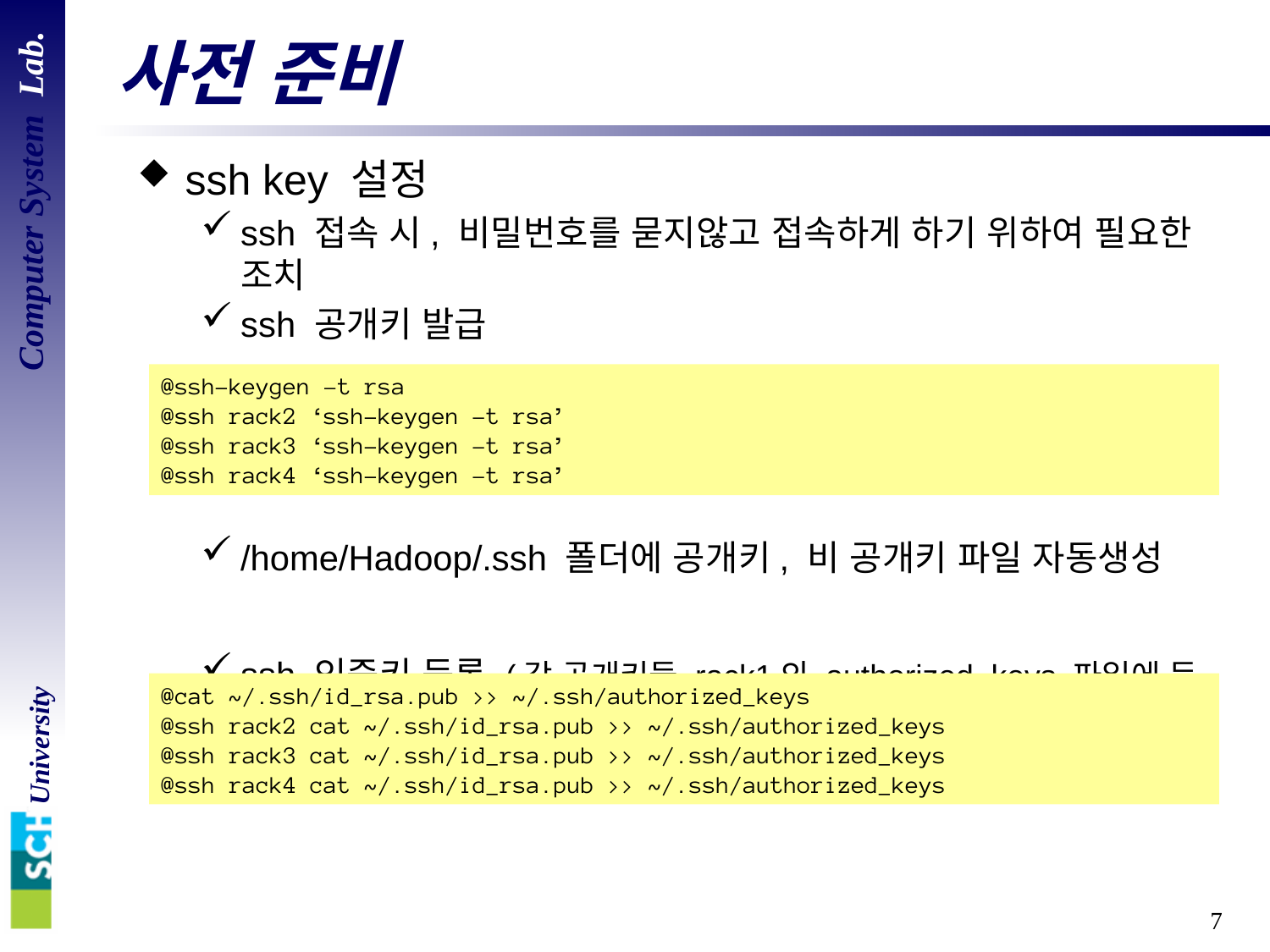

# 사전 준비
ssh key 설정
ssh 접속 시, 비밀번호를 묻지않고 접속하게 하기 위하여 필요한 조치
ssh 공개키 발급

/home/Hadoop/.ssh 폴더에 공개키, 비 공개키 파일 자동생성

ssh 인증키 등록 (각 공개키들 rack1의 authorized_keys 파일에 등록)
@ssh-keygen –t rsa
@ssh rack2 ‘ssh-keygen –t rsa’
@ssh rack3 ‘ssh-keygen –t rsa’
@ssh rack4 ‘ssh-keygen –t rsa’
@cat ~/.ssh/id_rsa.pub >> ~/.ssh/authorized_keys
@ssh rack2 cat ~/.ssh/id_rsa.pub >> ~/.ssh/authorized_keys
@ssh rack3 cat ~/.ssh/id_rsa.pub >> ~/.ssh/authorized_keys
@ssh rack4 cat ~/.ssh/id_rsa.pub >> ~/.ssh/authorized_keys